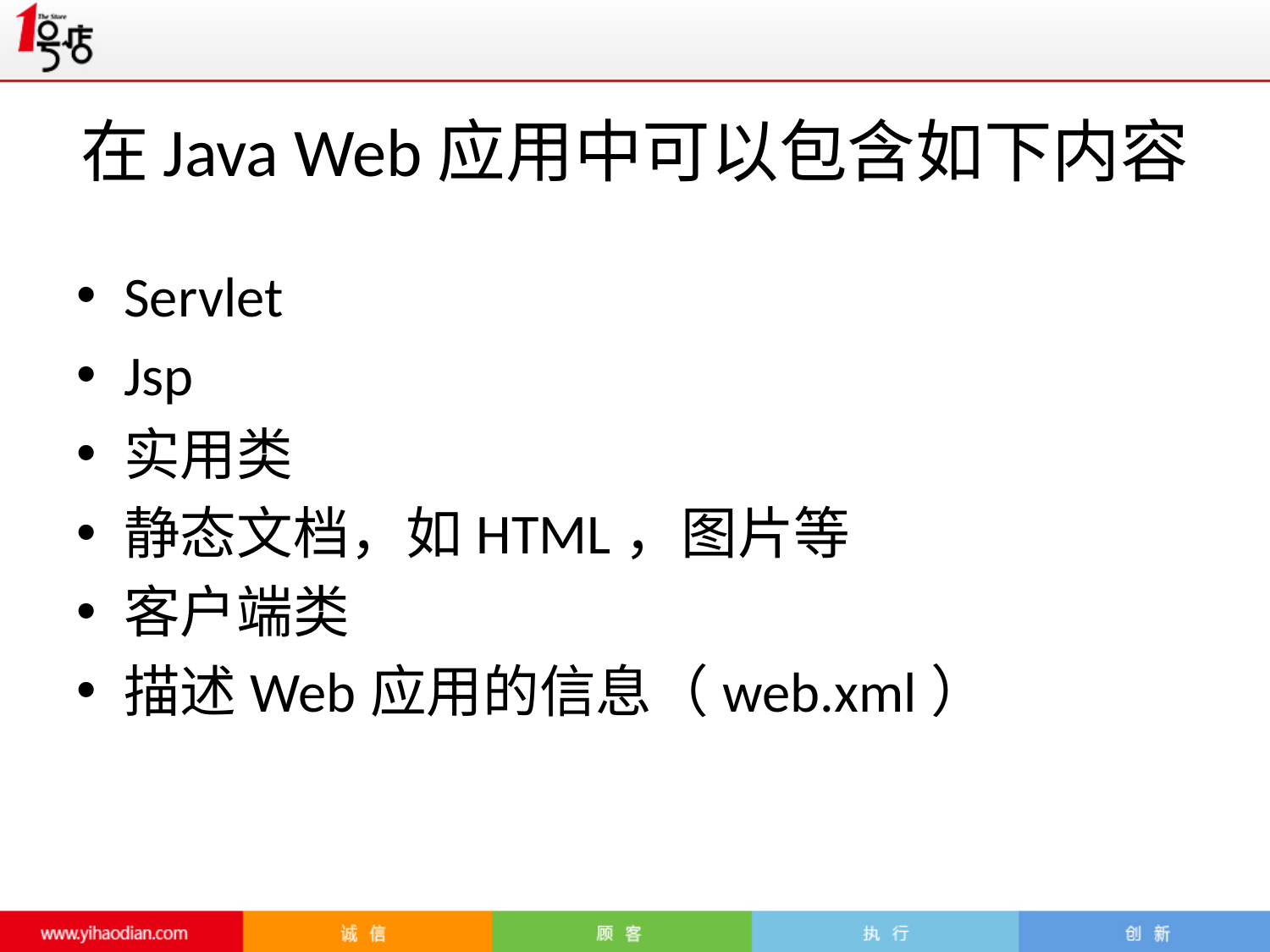

在Java Web应用中可以包含如下内容
Servlet
Jsp
实用类
静态文档，如HTML，图片等
客户端类
描述Web应用的信息（web.xml）